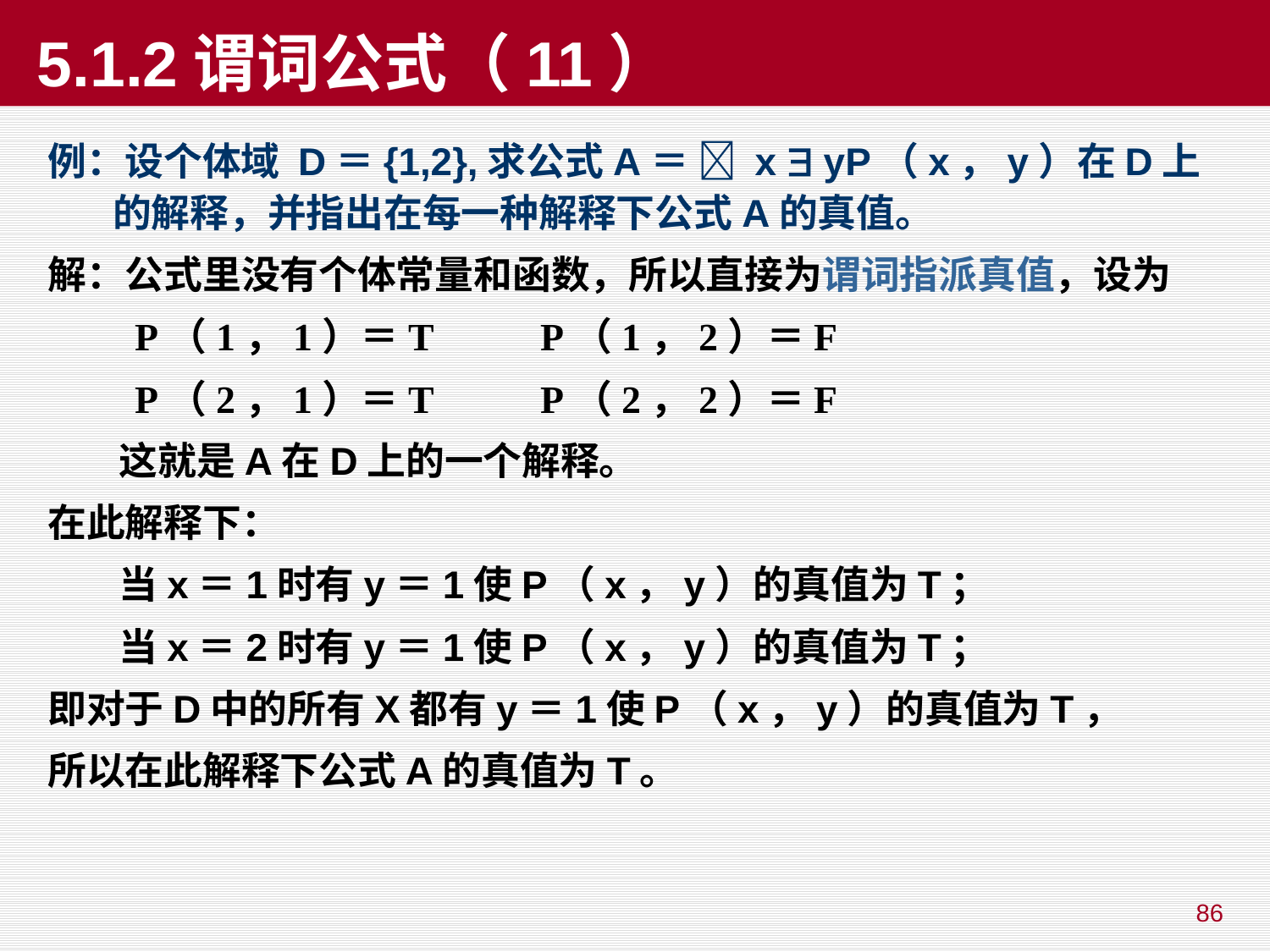

# 5.1.2谓词公式（11）
例：设个体域 D＝{1,2},求公式A＝ ∀ x ∃ yP（x，y）在D上的解释，并指出在每一种解释下公式A的真值。
解：公式里没有个体常量和函数，所以直接为谓词指派真值，设为
         P（1，1）＝T           P（1，2）＝F
         P（2，1）＝T           P（2，2）＝F
       这就是A在D上的一个解释。
在此解释下：
       当x＝1时有y＝1使P（x，y）的真值为T；
       当x＝2时有y＝1使P（x，y）的真值为T；
即对于D中的所有X都有y＝1使P（x，y）的真值为T，
所以在此解释下公式A的真值为T。
86